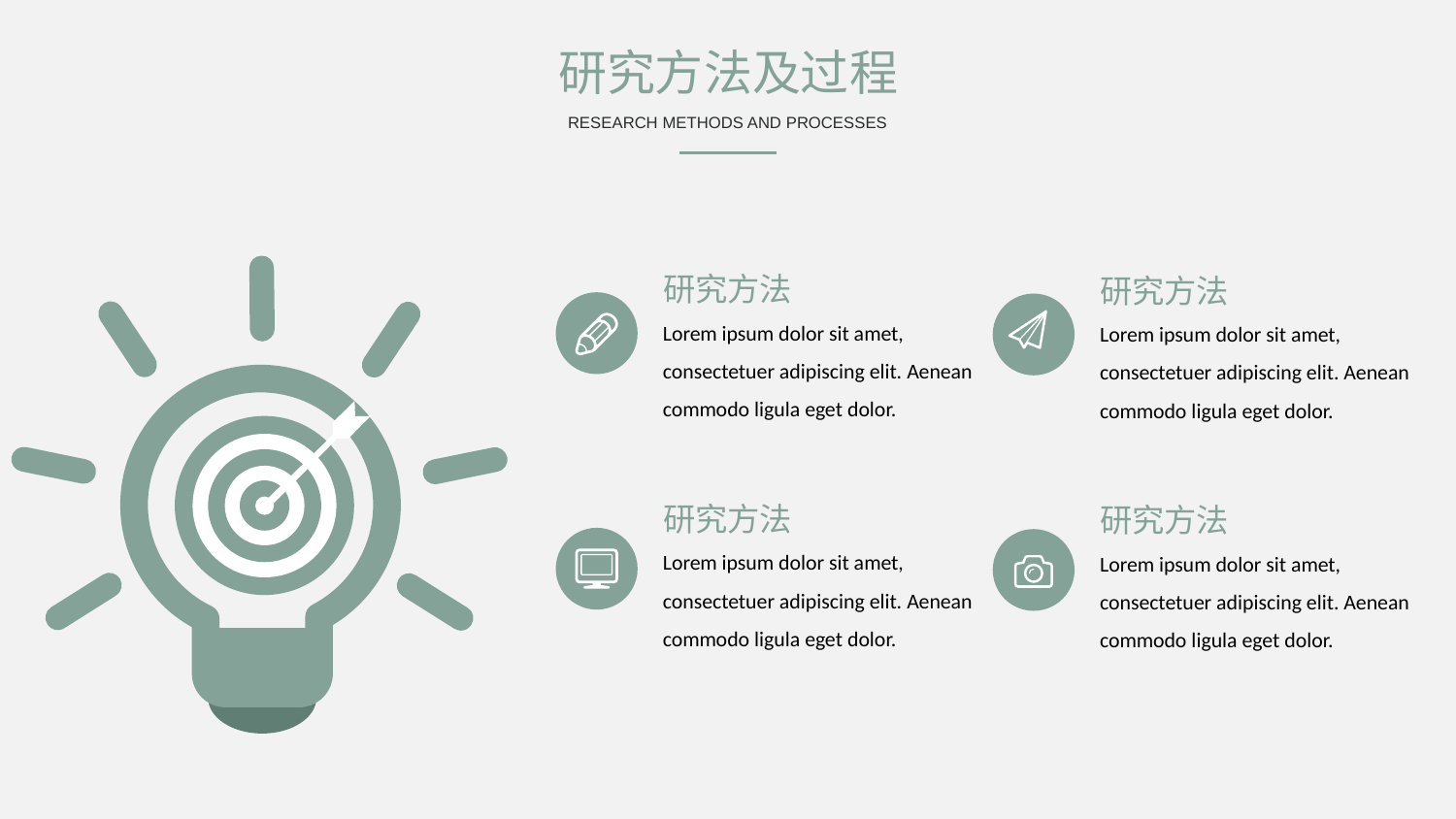

研究方法及过程
RESEARCH METHODS AND PROCESSES

研究方法
研究方法

Lorem ipsum dolor sit amet, consectetuer adipiscing elit. Aenean commodo ligula eget dolor.

Lorem ipsum dolor sit amet, consectetuer adipiscing elit. Aenean commodo ligula eget dolor.

研究方法
研究方法

Lorem ipsum dolor sit amet, consectetuer adipiscing elit. Aenean commodo ligula eget dolor.
Lorem ipsum dolor sit amet, consectetuer adipiscing elit. Aenean commodo ligula eget dolor.